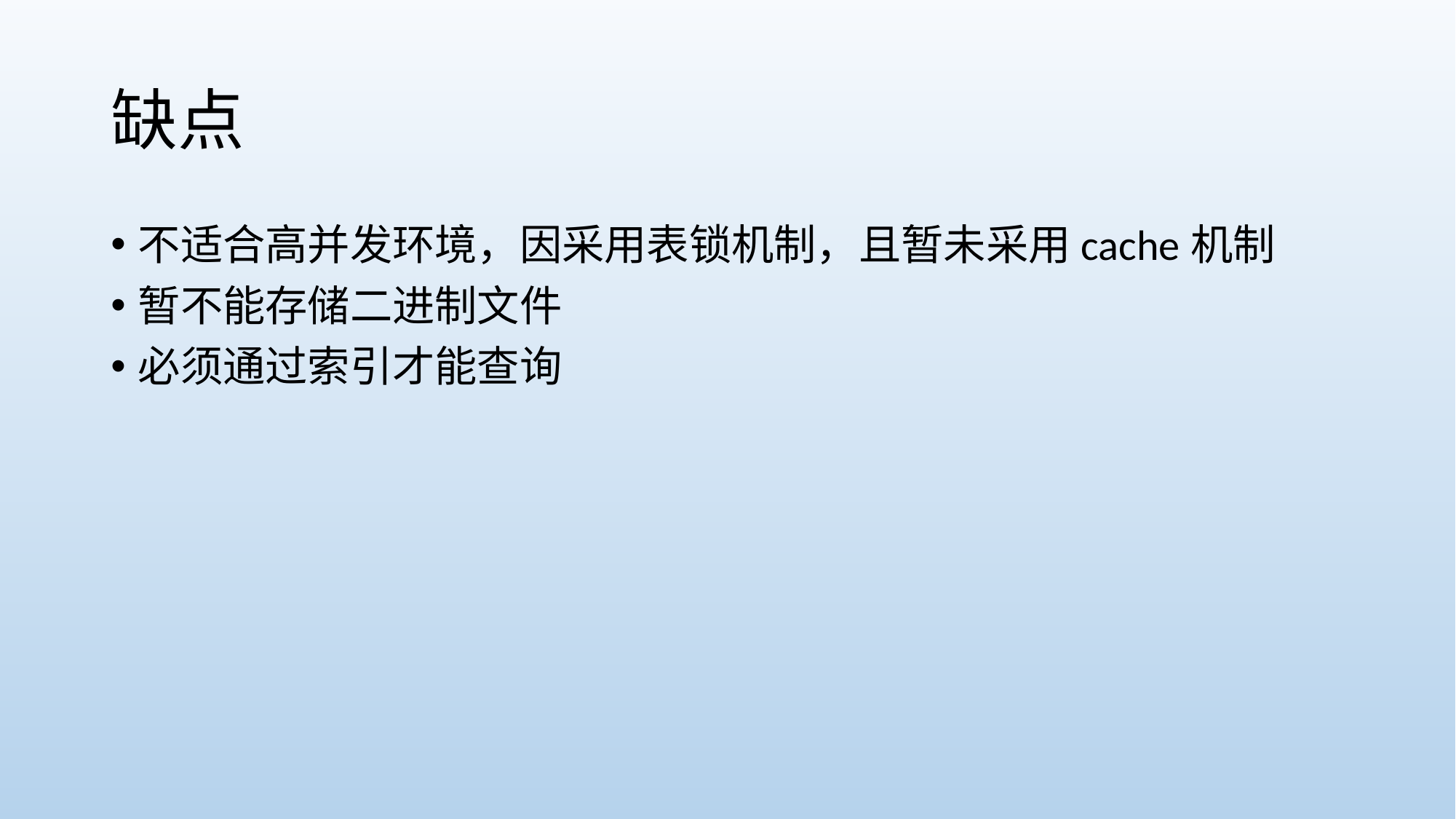

# 缺点
不适合高并发环境，因采用表锁机制，且暂未采用cache机制
暂不能存储二进制文件
必须通过索引才能查询